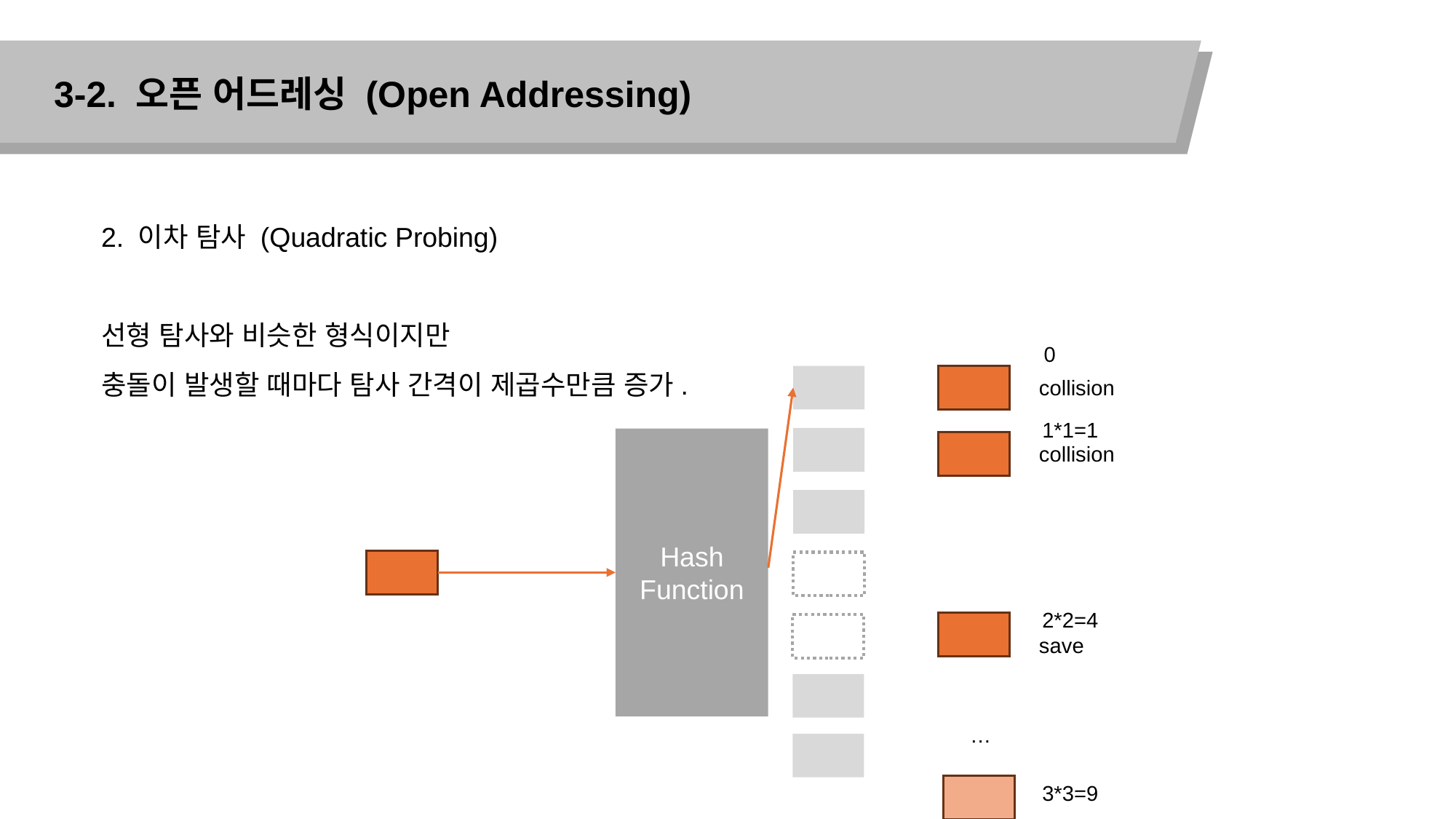

3-2. 오픈 어드레싱 (Open Addressing)
2. 이차 탐사 (Quadratic Probing)

선형 탐사와 비슷한 형식이지만
충돌이 발생할 때마다 탐사 간격이 제곱수만큼 증가.

0

collision
1*1=1

Hash Function

collision

2*2=4

save

…

3*3=9